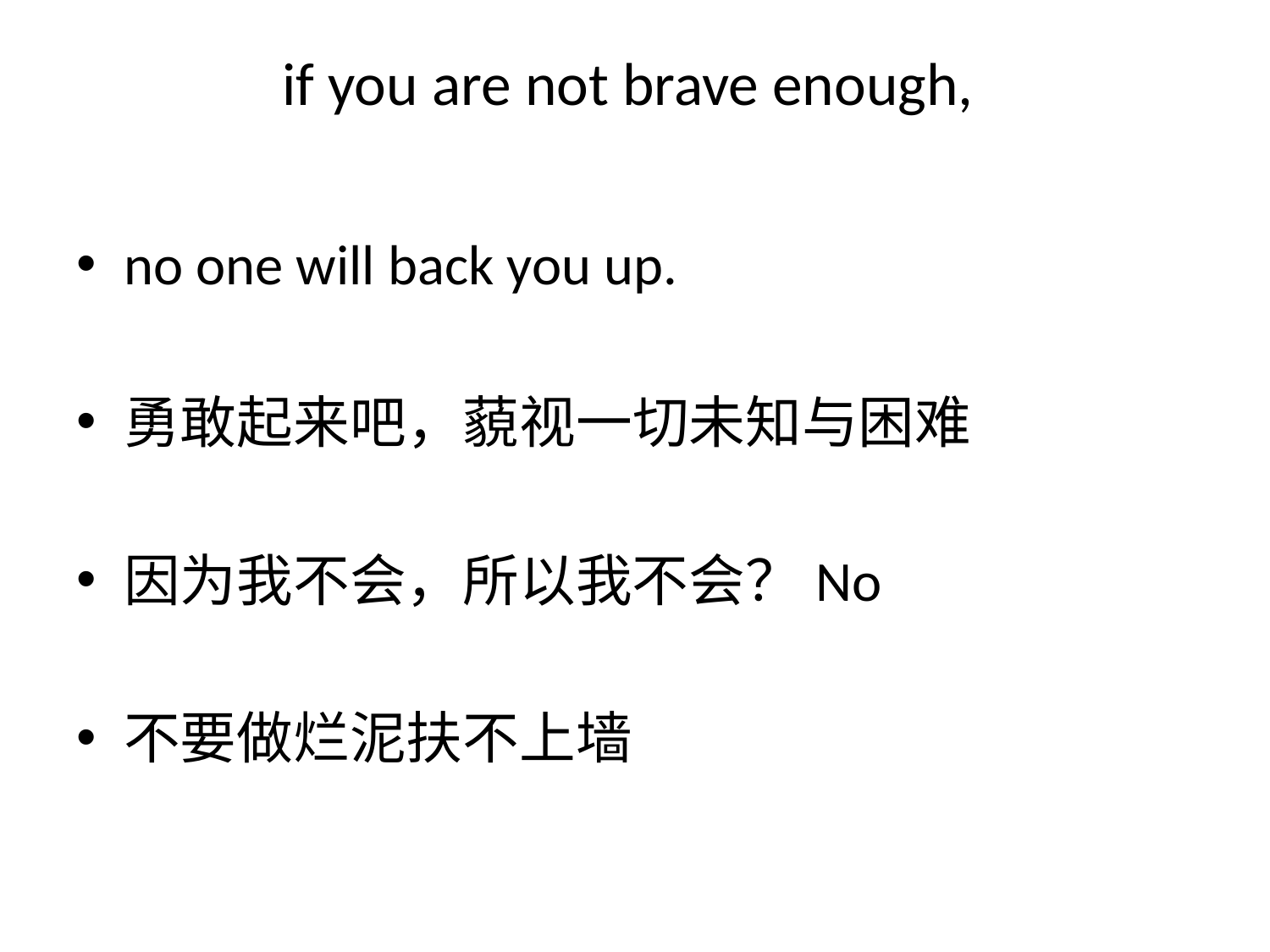

# if you are not brave enough,
no one will back you up.

勇敢起来吧，藐视一切未知与困难

因为我不会，所以我不会？No

不要做烂泥扶不上墙